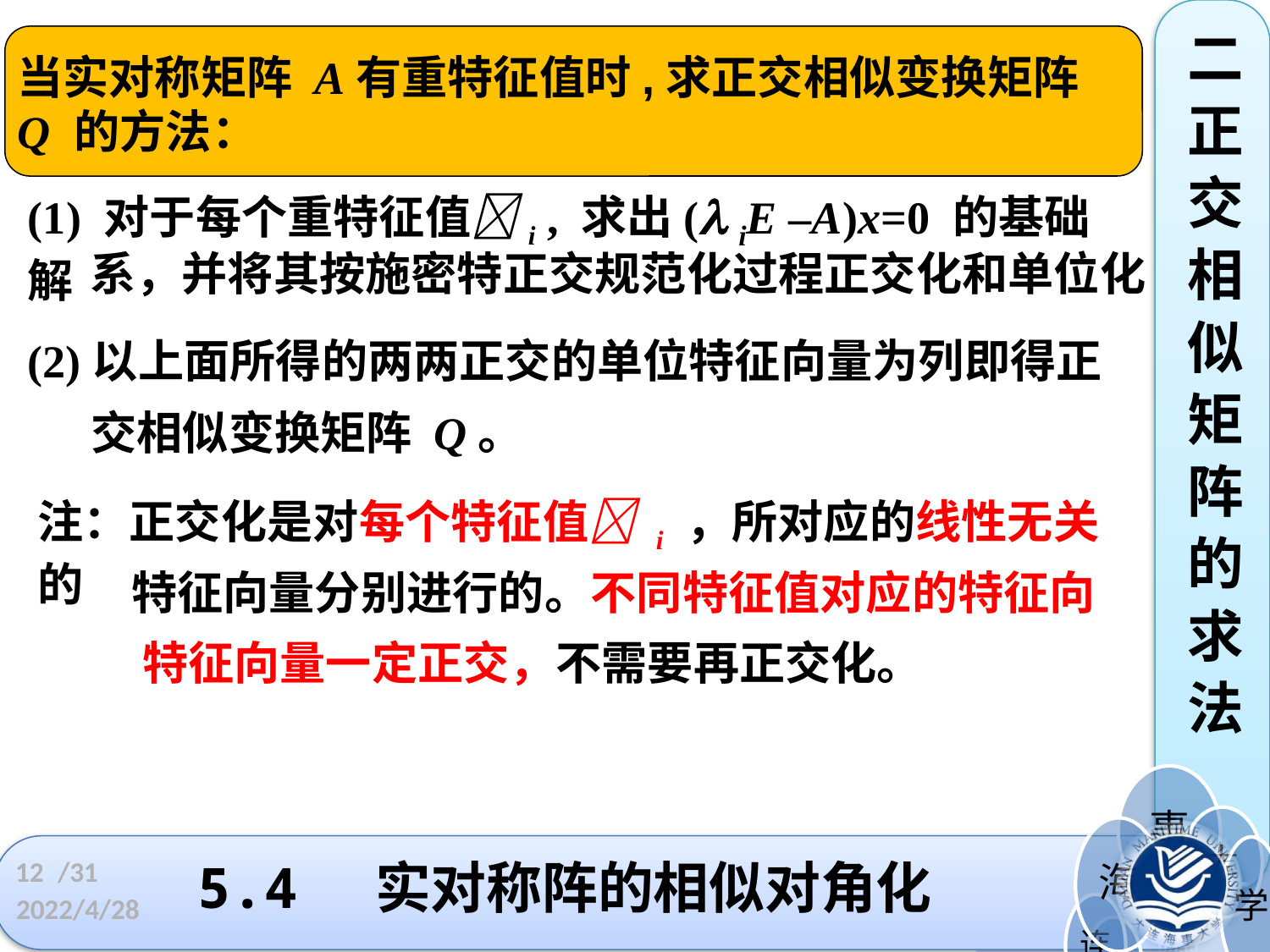

二
正
交
相
似
矩
阵
的
求
法

当实对称矩阵 A有重特征值时,求正交相似变换矩阵 Q 的方法：
(1) 对于每个重特征值λi , 求出(λ iE –A)x=0 的基础解
     系，并将其按施密特正交规范化过程正交化和单位化
(2)以上面所得的两两正交的单位特征向量为列即得正
   交相似变换矩阵 Q。
注：正交化是对每个特征值λ i ，所对应的线性无关的
        特征向量分别进行的。不同特征值对应的特征向
       特征向量一定正交，不需要再正交化。
5.4  实对称阵的相似对角化
12
/31
2022/4/28